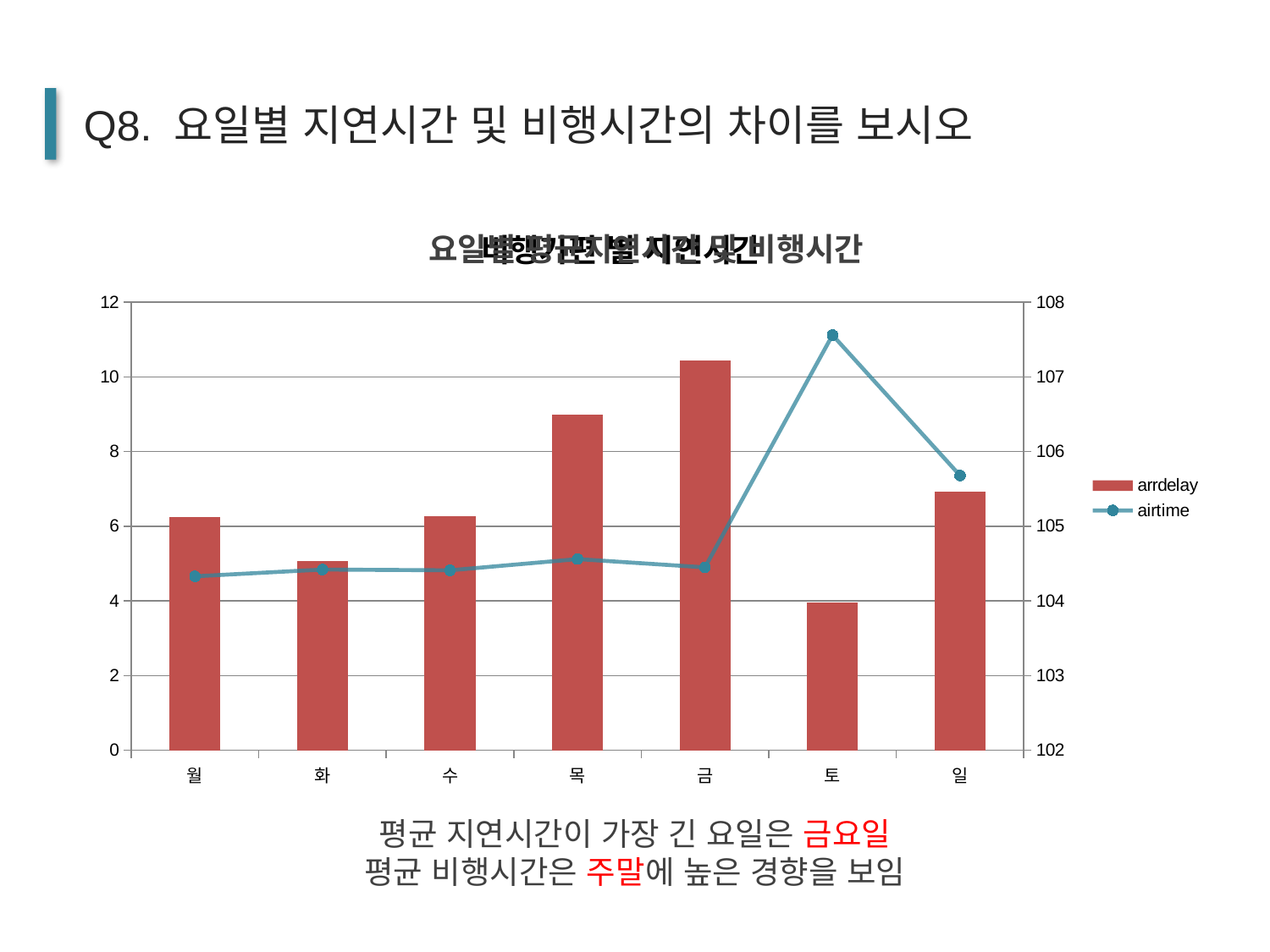

Q8. 요일별 지연시간 및 비행시간의 차이를 보시오

[unsupported chart]

### Chart: 요일별 평균지연시간 및 비행시간

| Category | arrdelay | airtime |
|---|---|---|
| 월 | 6.24 | 104.33 |
| 화 | 5.06 | 104.42 |
| 수 | 6.26 | 104.41 |
| 목 | 8.99 | 104.56 |
| 금 | 10.43 | 104.45 |
| 토 | 3.96 | 107.56 |
| 일 | 6.92 | 105.68 |
평균 지연시간이 가장 긴 요일은 금요일
평균 비행시간은 주말에 높은 경향을 보임